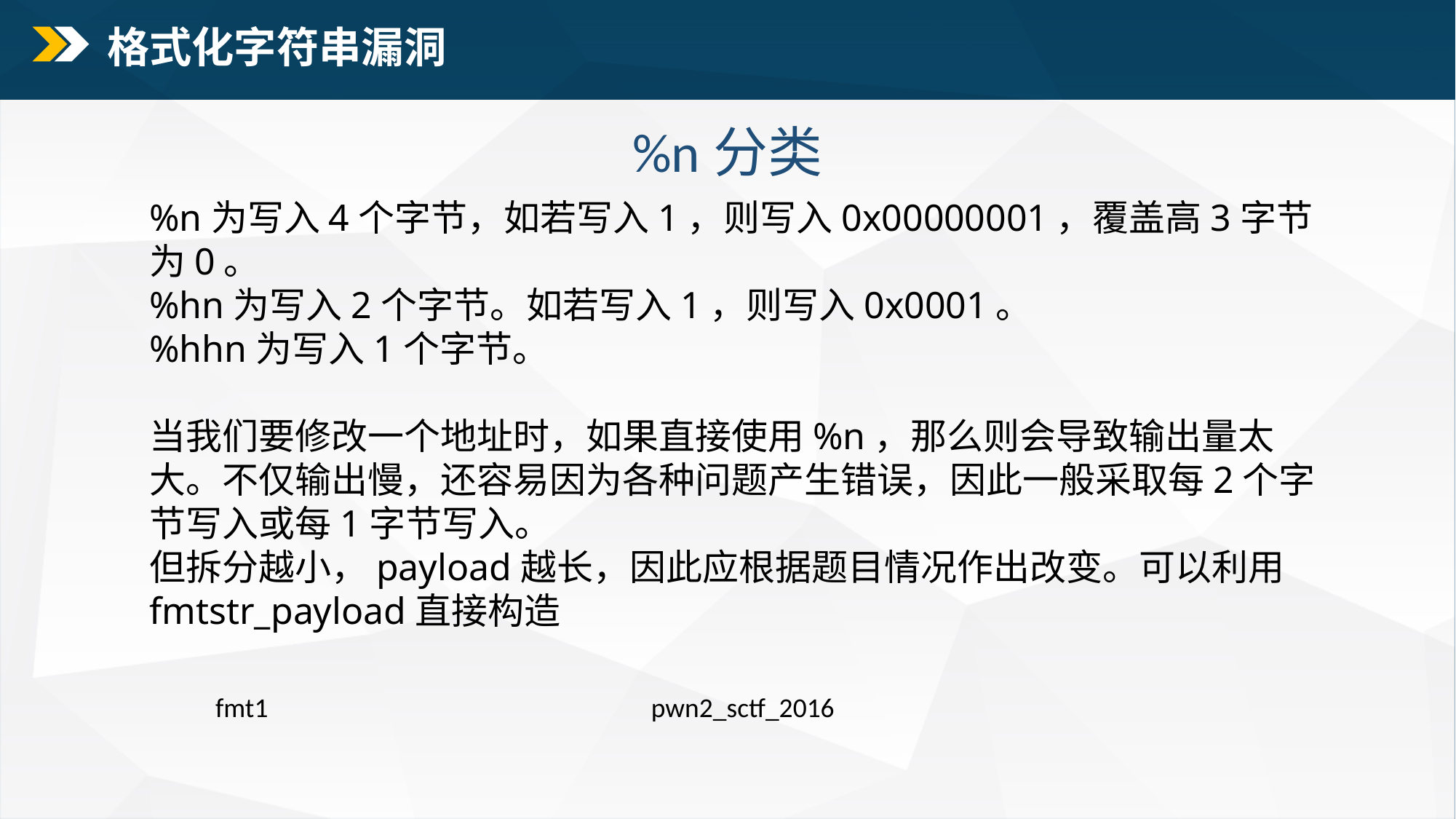

格式化字符串漏洞

%n分类
%n为写入4个字节，如若写入1，则写入0x00000001，覆盖高3字节为0。
%hn为写入2个字节。如若写入1，则写入0x0001。
%hhn为写入1个字节。

当我们要修改一个地址时，如果直接使用%n，那么则会导致输出量太大。不仅输出慢，还容易因为各种问题产生错误，因此一般采取每2个字节写入或每1字节写入。
但拆分越小，payload越长，因此应根据题目情况作出改变。可以利用fmtstr_payload直接构造
fmt1
pwn2_sctf_2016